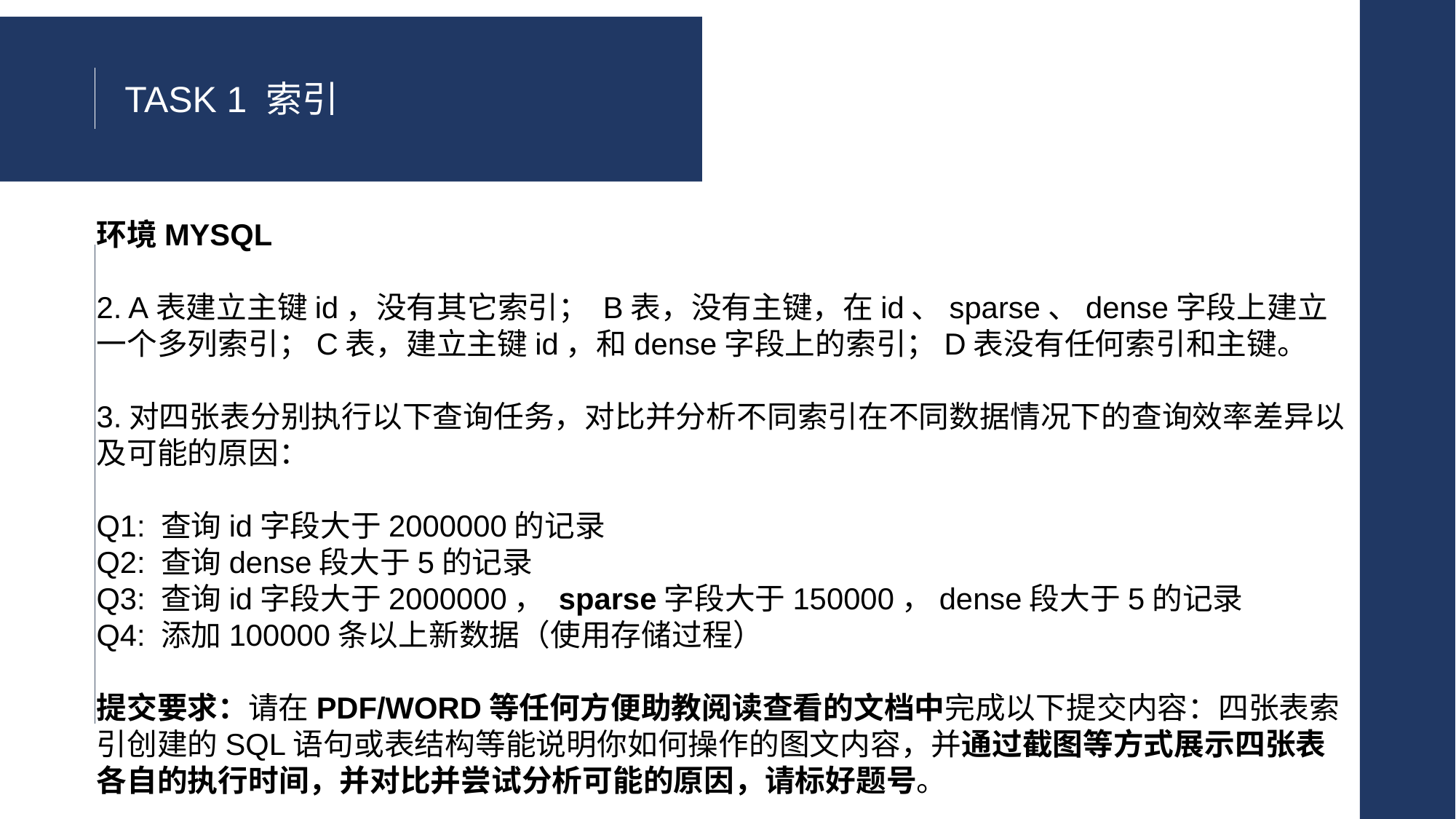

TASK 1 索引
环境MYSQL

2. A表建立主键id，没有其它索引； B表，没有主键，在id、sparse、dense字段上建立一个多列索引；C表，建立主键id，和dense字段上的索引；D表没有任何索引和主键。

3.对四张表分别执行以下查询任务，对比并分析不同索引在不同数据情况下的查询效率差异以及可能的原因：

Q1: 查询id字段大于2000000的记录
Q2: 查询dense段大于5的记录
Q3: 查询id字段大于2000000， sparse字段大于150000，dense段大于5的记录
Q4: 添加100000条以上新数据（使用存储过程）

提交要求：请在PDF/WORD等任何方便助教阅读查看的文档中完成以下提交内容：四张表索引创建的SQL语句或表结构等能说明你如何操作的图文内容，并通过截图等方式展示四张表各自的执行时间，并对比并尝试分析可能的原因，请标好题号。